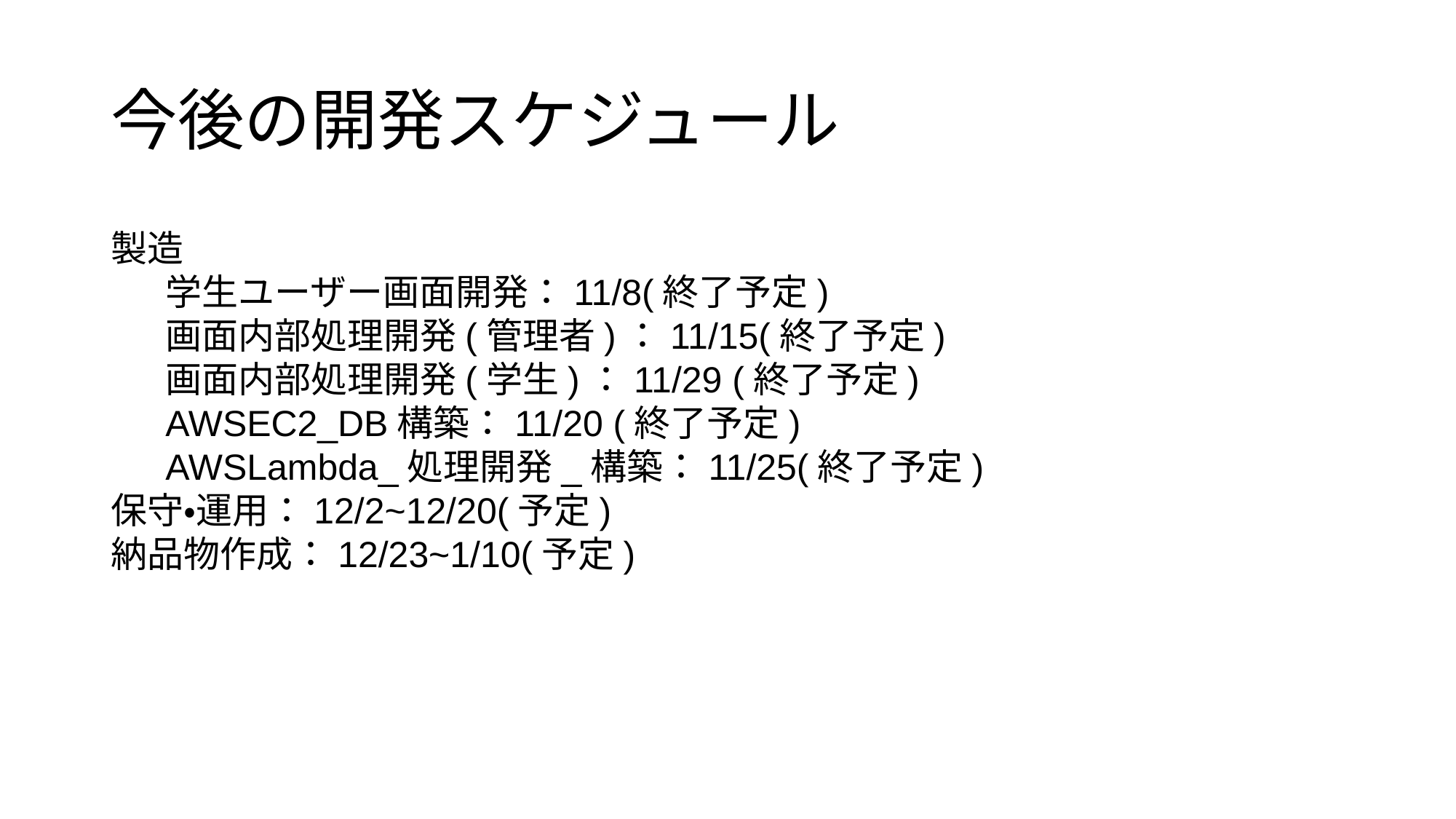

# 今後の開発スケジュール
製造
学生ユーザー画面開発：11/8(終了予定)
画面内部処理開発(管理者)：11/15(終了予定)
画面内部処理開発(学生)：11/29 (終了予定)
AWSEC2_DB構築：11/20 (終了予定)
AWSLambda_処理開発_構築：11/25(終了予定)
保守・運用：12/2~12/20(予定)
納品物作成：12/23~1/10(予定)